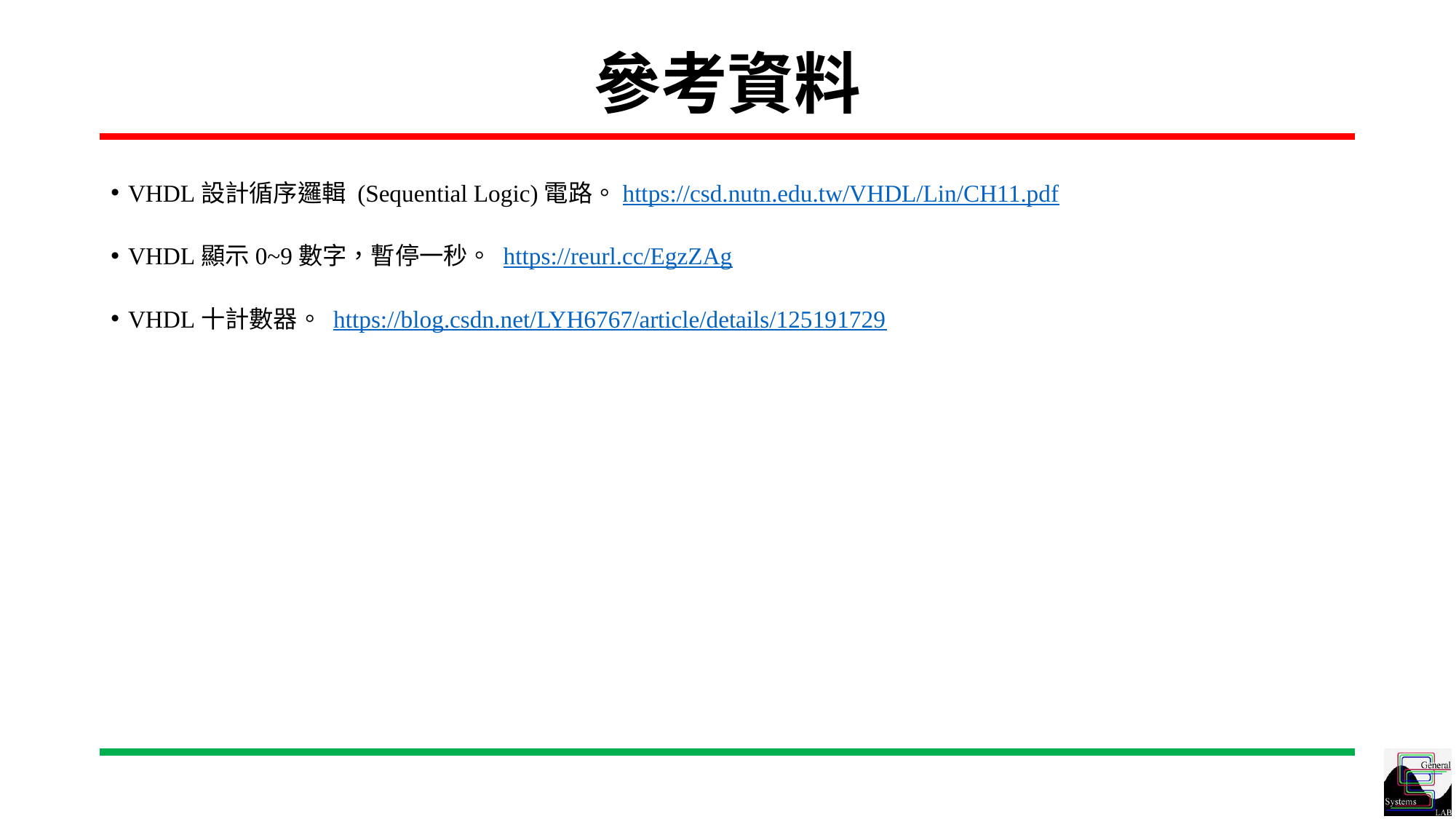

# 參考資料
VHDL設計循序邏輯 (Sequential Logic)電路。https://csd.nutn.edu.tw/VHDL/Lin/CH11.pdf
VHDL顯示0~9數字，暫停一秒。 https://reurl.cc/EgzZAg
VHDL十計數器。 https://blog.csdn.net/LYH6767/article/details/125191729